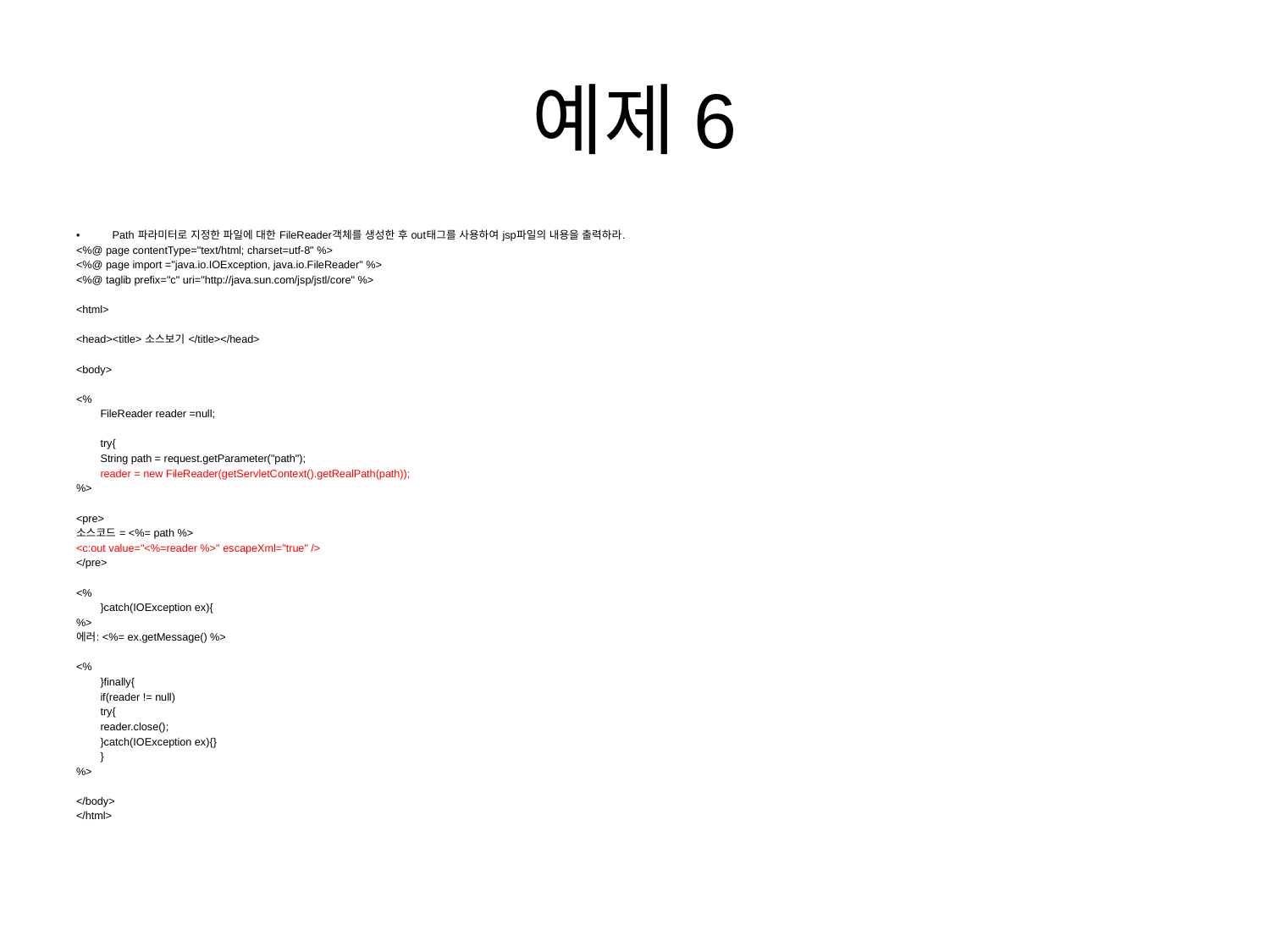

# 예제6
Path 파라미터로 지정한 파일에 대한 FileReader객체를 생성한 후 out태그를 사용하여 jsp파일의 내용을 출력하라.
<%@ page contentType="text/html; charset=utf-8" %>
<%@ page import ="java.io.IOException, java.io.FileReader" %>
<%@ taglib prefix="c" uri="http://java.sun.com/jsp/jstl/core" %>

<html>

<head><title> 소스보기 </title></head>

<body>

<%
	FileReader reader =null;

	try{
		String path = request.getParameter("path");
		reader = new FileReader(getServletContext().getRealPath(path));
%>

<pre>
소스코드 = <%= path %>
<c:out value="<%=reader %>" escapeXml="true" />
</pre>

<%
	}catch(IOException ex){
%>
에러: <%= ex.getMessage() %>

<%
	}finally{
		if(reader != null)
			try{
				reader.close();
			}catch(IOException ex){}
	}
%>

</body>
</html>